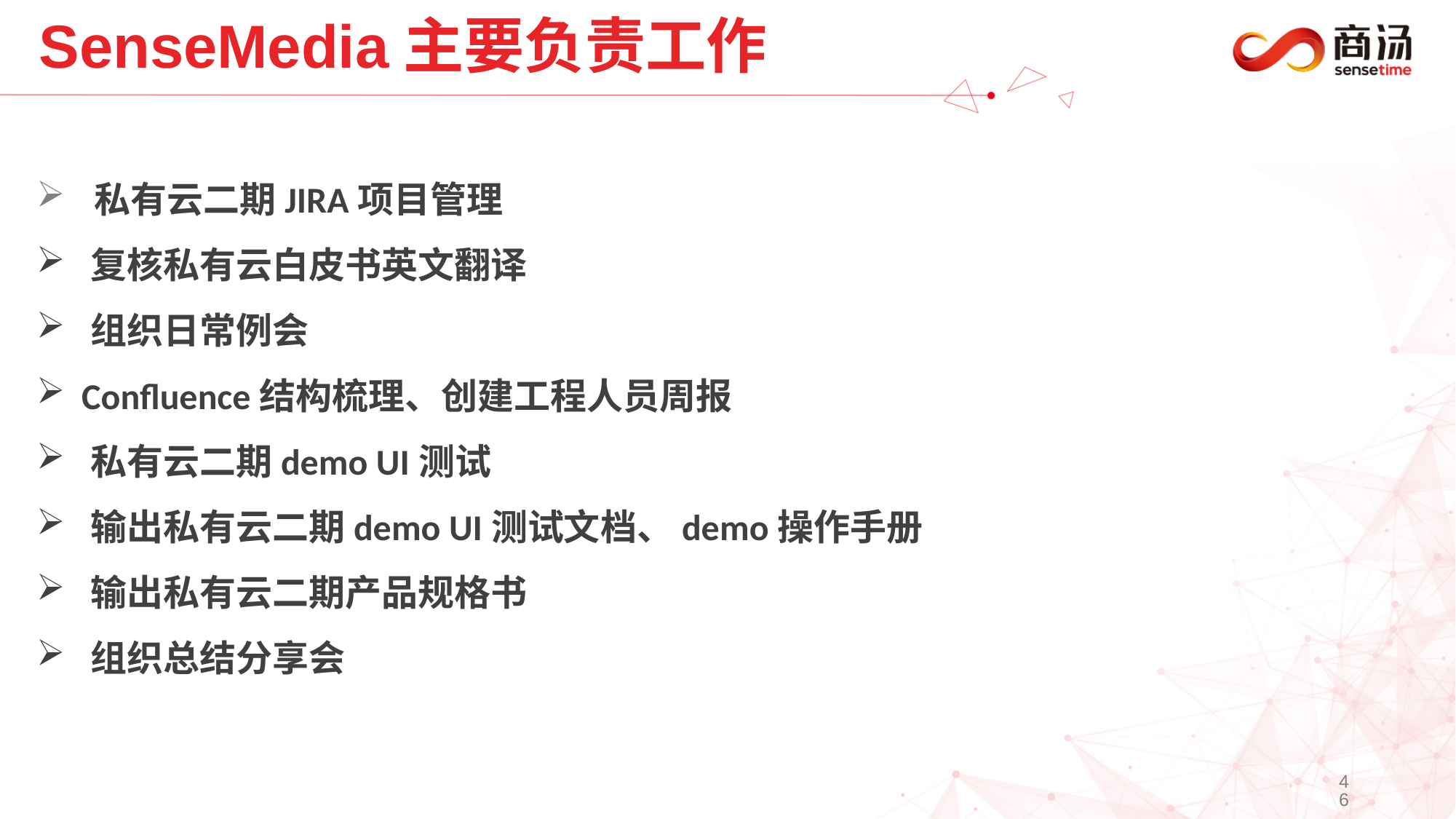

# SenseMedia主要负责工作
  私有云二期JIRA项目管理
  复核私有云白皮书英文翻译
  组织日常例会
  Confluence结构梳理、创建工程人员周报
  私有云二期demo UI测试
  输出私有云二期demo UI测试文档、demo操作手册
  输出私有云二期产品规格书
  组织总结分享会
46